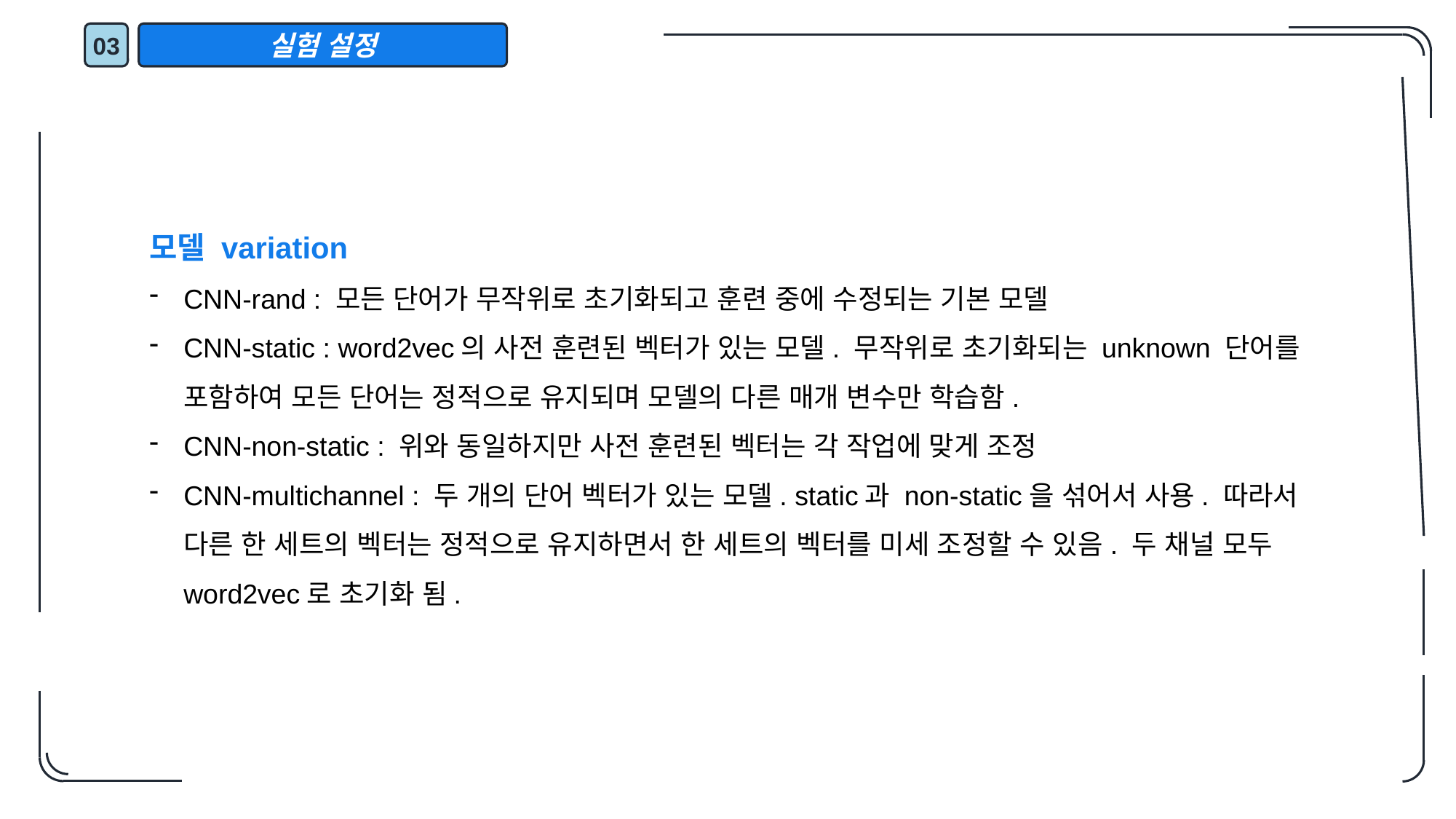

03
실험 설정

모델 variation
CNN-rand : 모든 단어가 무작위로 초기화되고 훈련 중에 수정되는 기본 모델
CNN-static : word2vec의 사전 훈련된 벡터가 있는 모델. 무작위로 초기화되는 unknown 단어를 포함하여 모든 단어는 정적으로 유지되며 모델의 다른 매개 변수만 학습함.
CNN-non-static : 위와 동일하지만 사전 훈련된 벡터는 각 작업에 맞게 조정
CNN-multichannel : 두 개의 단어 벡터가 있는 모델. static과 non-static을 섞어서 사용. 따라서 다른 한 세트의 벡터는 정적으로 유지하면서 한 세트의 벡터를 미세 조정할 수 있음. 두 채널 모두 word2vec로 초기화 됨.